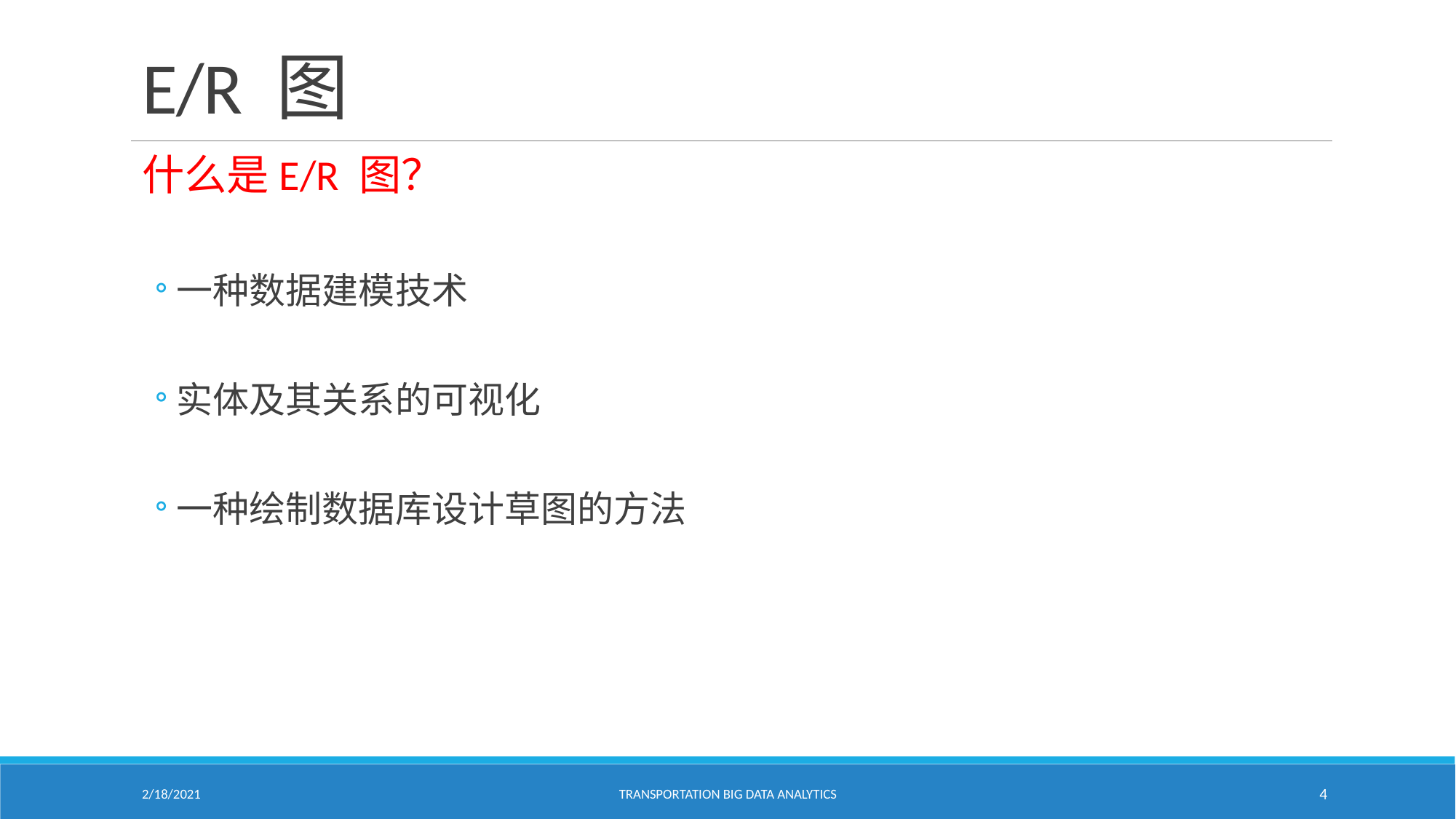

# E/R 图
什么是E/R 图？

一种数据建模技术

实体及其关系的可视化

一种绘制数据库设计草图的方法
2/18/2021
Transportation Big Data Analytics
4